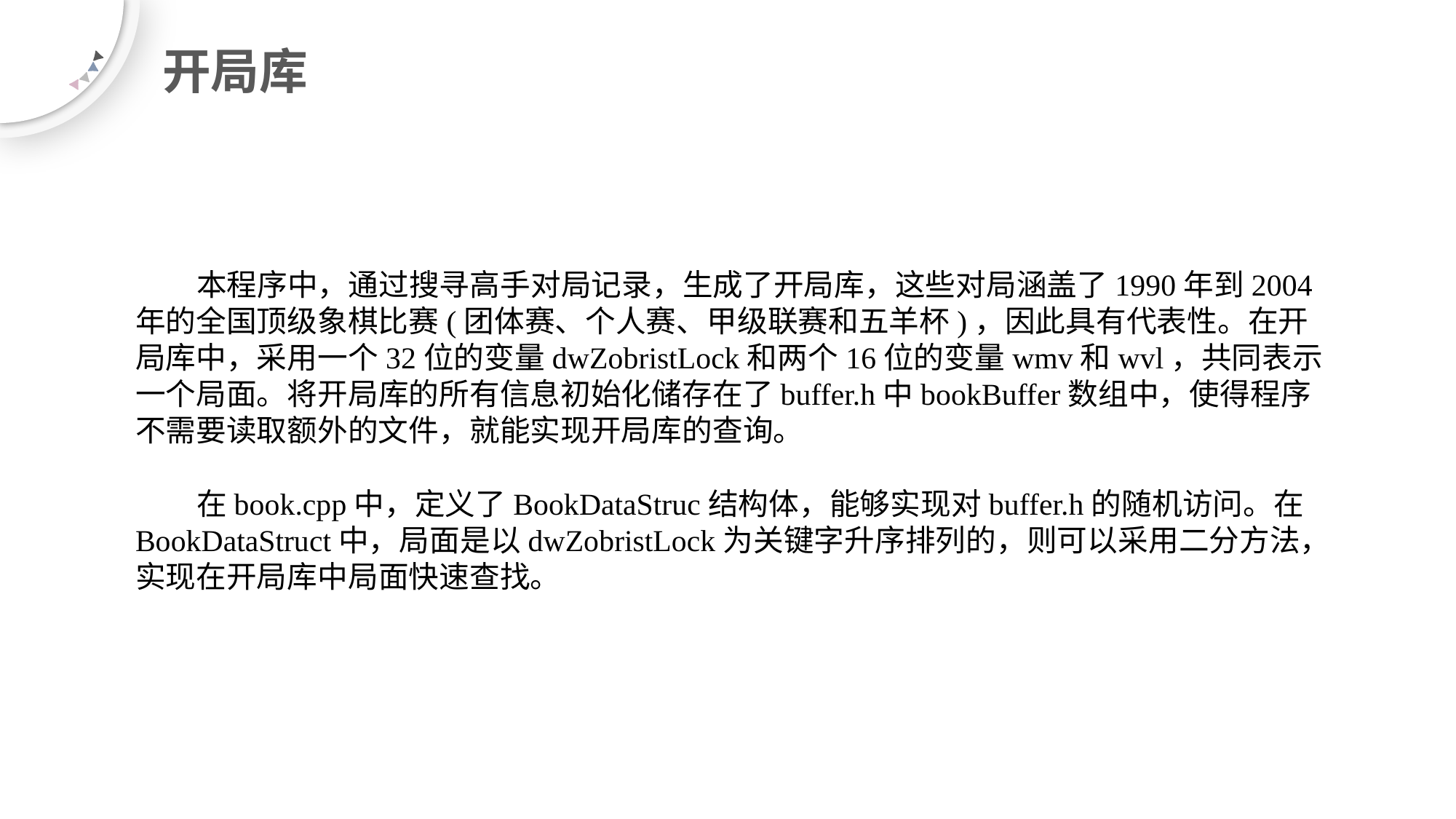

# 开局库
        本程序中，通过搜寻高手对局记录，生成了开局库，这些对局涵盖了1990年到2004年的全国顶级象棋比赛(团体赛、个人赛、甲级联赛和五羊杯)，因此具有代表性。在开局库中，采用一个32位的变量dwZobristLock和两个16位的变量wmv和wvl，共同表示一个局面。将开局库的所有信息初始化储存在了buffer.h中bookBuffer数组中，使得程序不需要读取额外的文件，就能实现开局库的查询。

        在book.cpp中，定义了BookDataStruc结构体，能够实现对buffer.h的随机访问。在BookDataStruct中，局面是以dwZobristLock为关键字升序排列的，则可以采用二分方法，实现在开局库中局面快速查找。